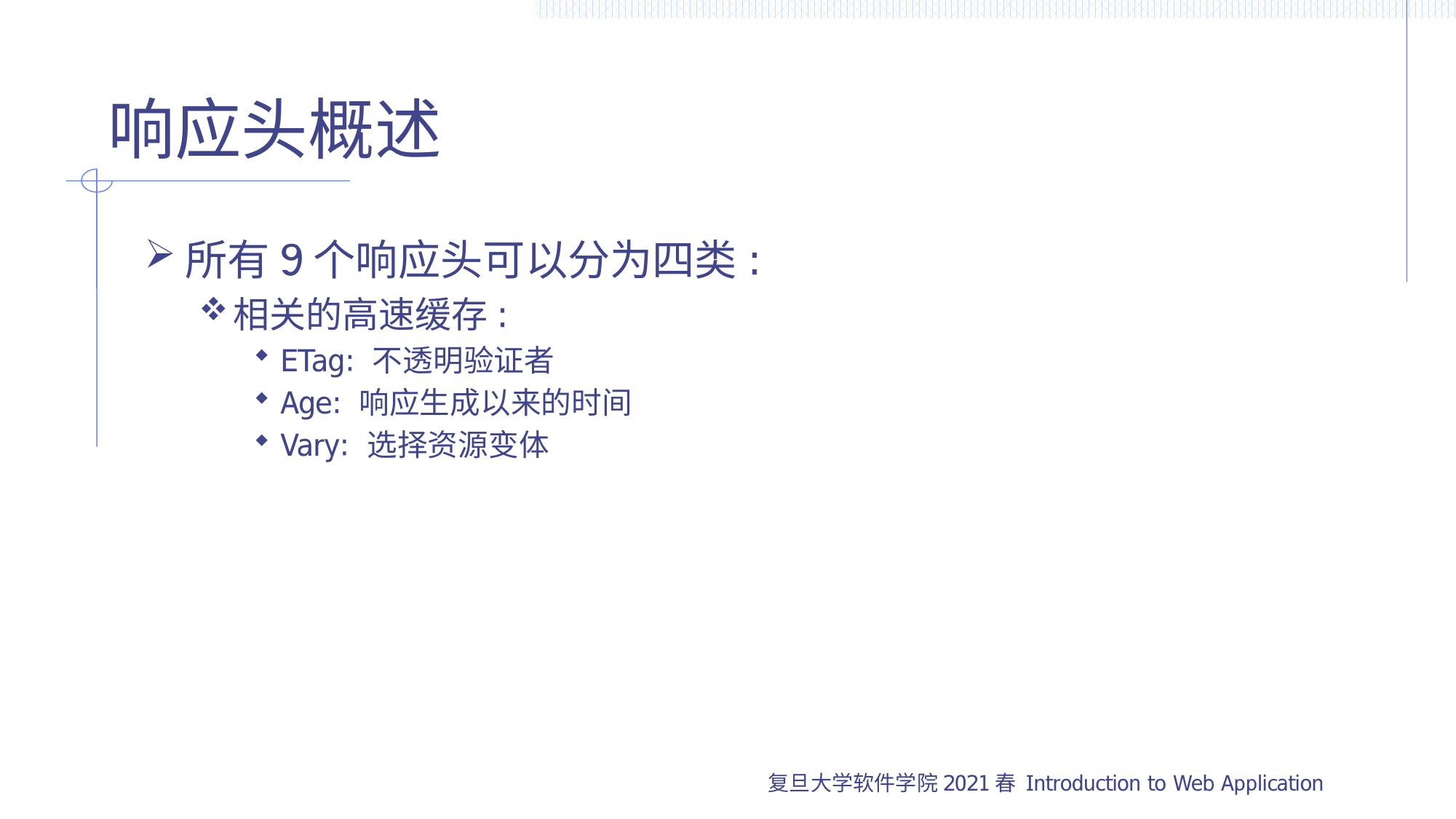

# 响应头概述
所有9个响应头可以分为四类:
相关的高速缓存:
ETag: 不透明验证者
Age: 响应生成以来的时间
Vary: 选择资源变体